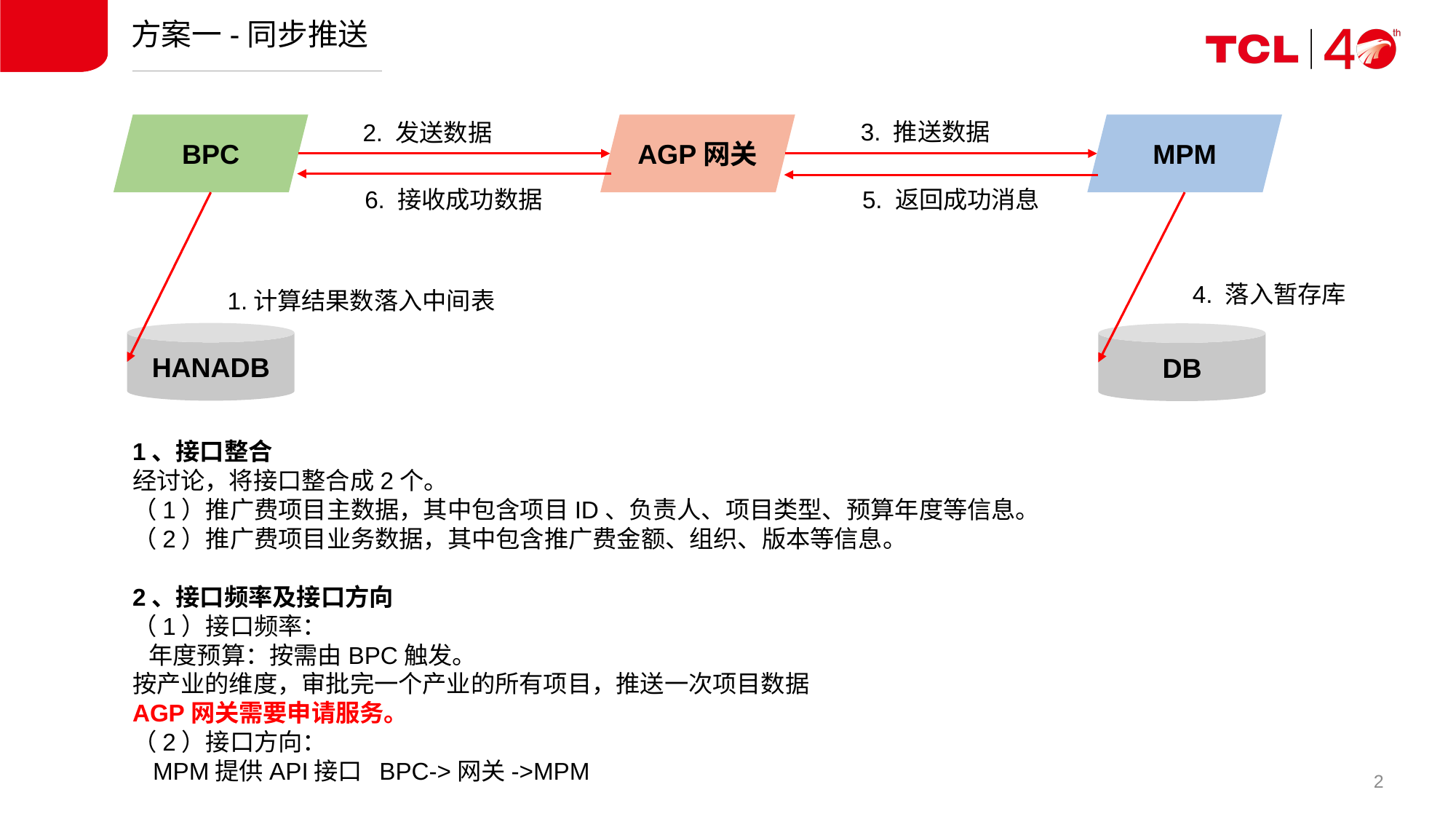

方案一-同步推送
3. 推送数据
2. 发送数据
BPC
AGP网关
MPM
6. 接收成功数据
5. 返回成功消息
4. 落入暂存库
1.计算结果数落入中间表
HANADB
DB
1、接口整合
经讨论，将接口整合成2个。
（1）推广费项目主数据，其中包含项目ID、负责人、项目类型、预算年度等信息。
（2）推广费项目业务数据，其中包含推广费金额、组织、版本等信息。
2、接口频率及接口方向
（1）接口频率：
   年度预算：按需由BPC触发。
按产业的维度，审批完一个产业的所有项目，推送一次项目数据
AGP网关需要申请服务。
（2）接口方向：
   MPM提供API接口  BPC->网关->MPM
2
2